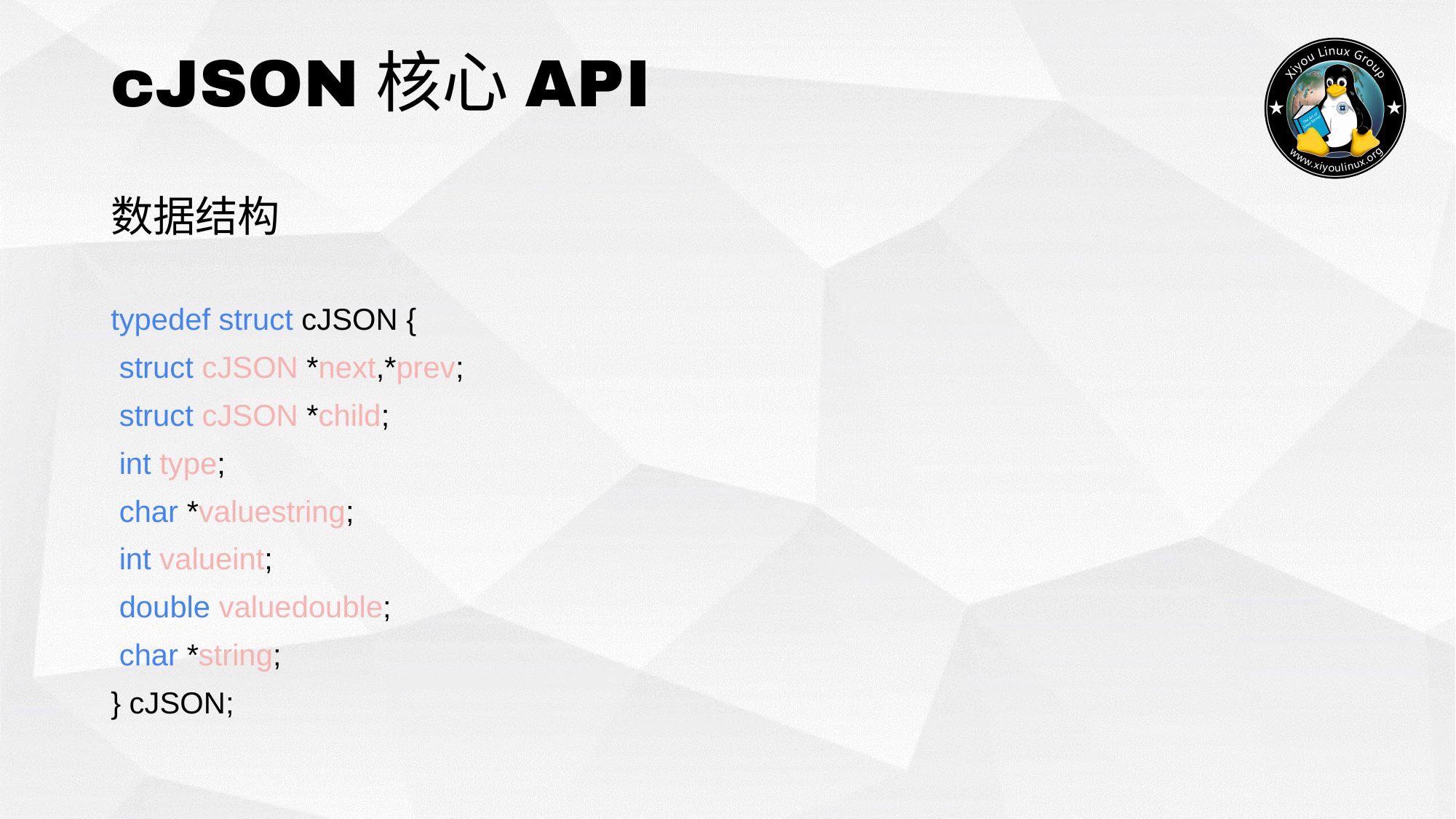

# cJSON核心API
数据结构

typedef struct cJSON {
 struct cJSON *next,*prev;
 struct cJSON *child;
 int type;
 char *valuestring;
 int valueint;
 double valuedouble;
 char *string;
} cJSON;